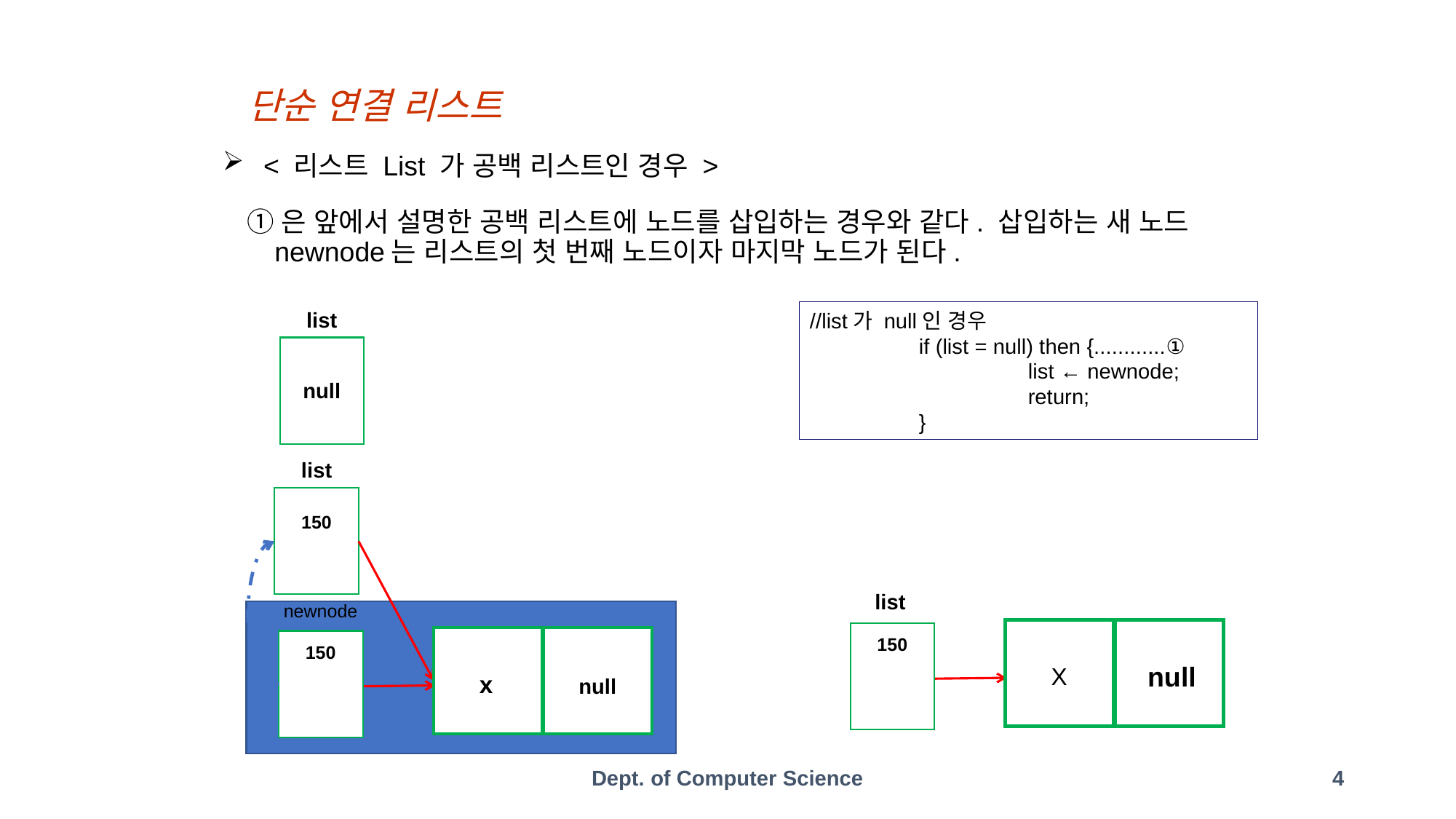

단순 연결 리스트
< 리스트 List 가 공백 리스트인 경우 >
①은 앞에서 설명한 공백 리스트에 노드를 삽입하는 경우와 같다. 삽입하는 새 노드 newnode는 리스트의 첫 번째 노드이자 마지막 노드가 된다.

list

null
//list가 null인 경우
	if (list = null) then {............①
		list ← newnode;
		return;
	}
list

150
list

150
null
X
newnode

150

x
null

Dept. of Computer Science
4